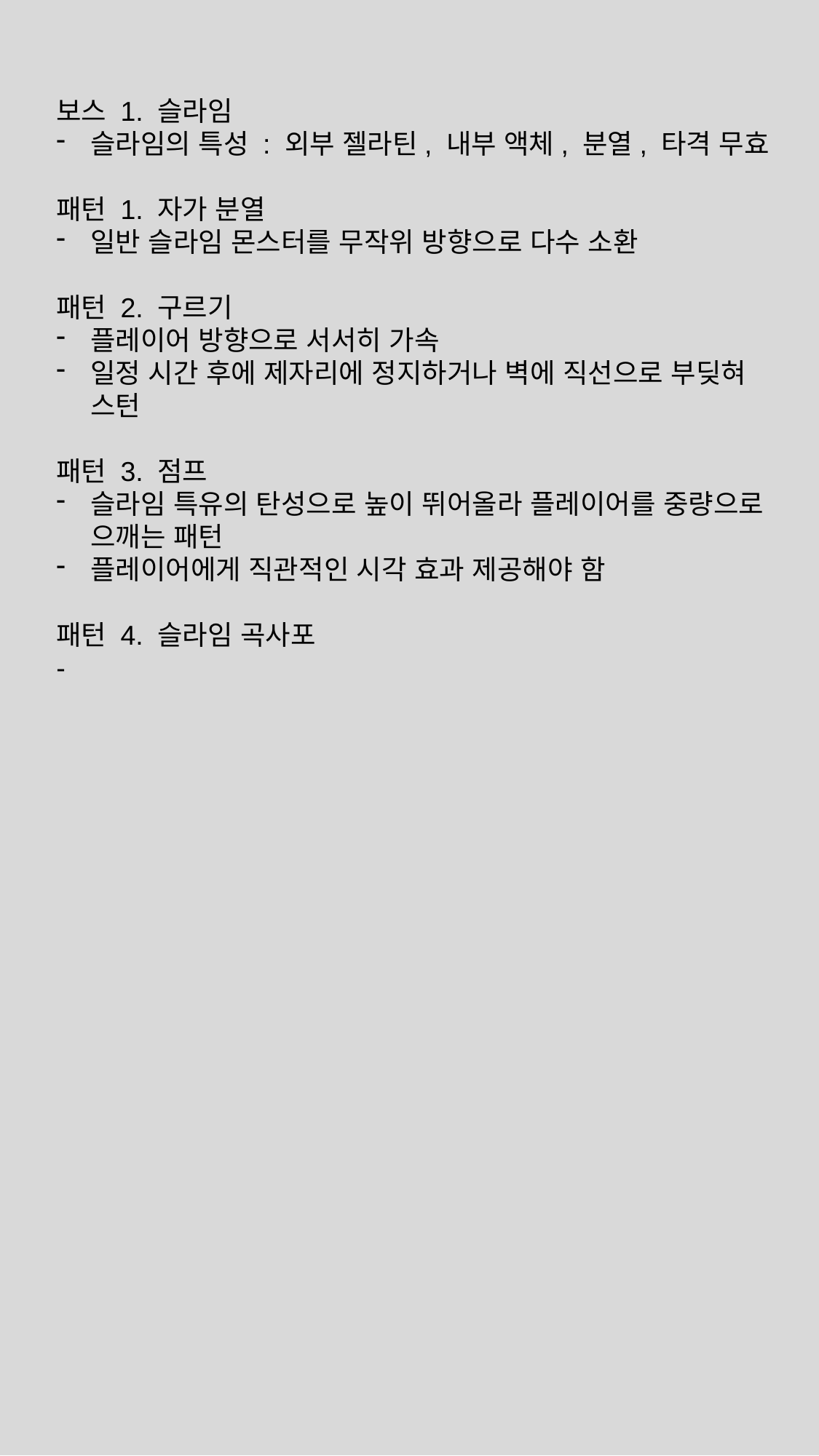

보스 1. 슬라임
슬라임의 특성 : 외부 젤라틴, 내부 액체, 분열, 타격 무효

패턴 1. 자가 분열
일반 슬라임 몬스터를 무작위 방향으로 다수 소환

패턴 2. 구르기
플레이어 방향으로 서서히 가속
일정 시간 후에 제자리에 정지하거나 벽에 직선으로 부딪혀 스턴

패턴 3. 점프
슬라임 특유의 탄성으로 높이 뛰어올라 플레이어를 중량으로 으깨는 패턴
플레이어에게 직관적인 시각 효과 제공해야 함

패턴 4. 슬라임 곡사포
-